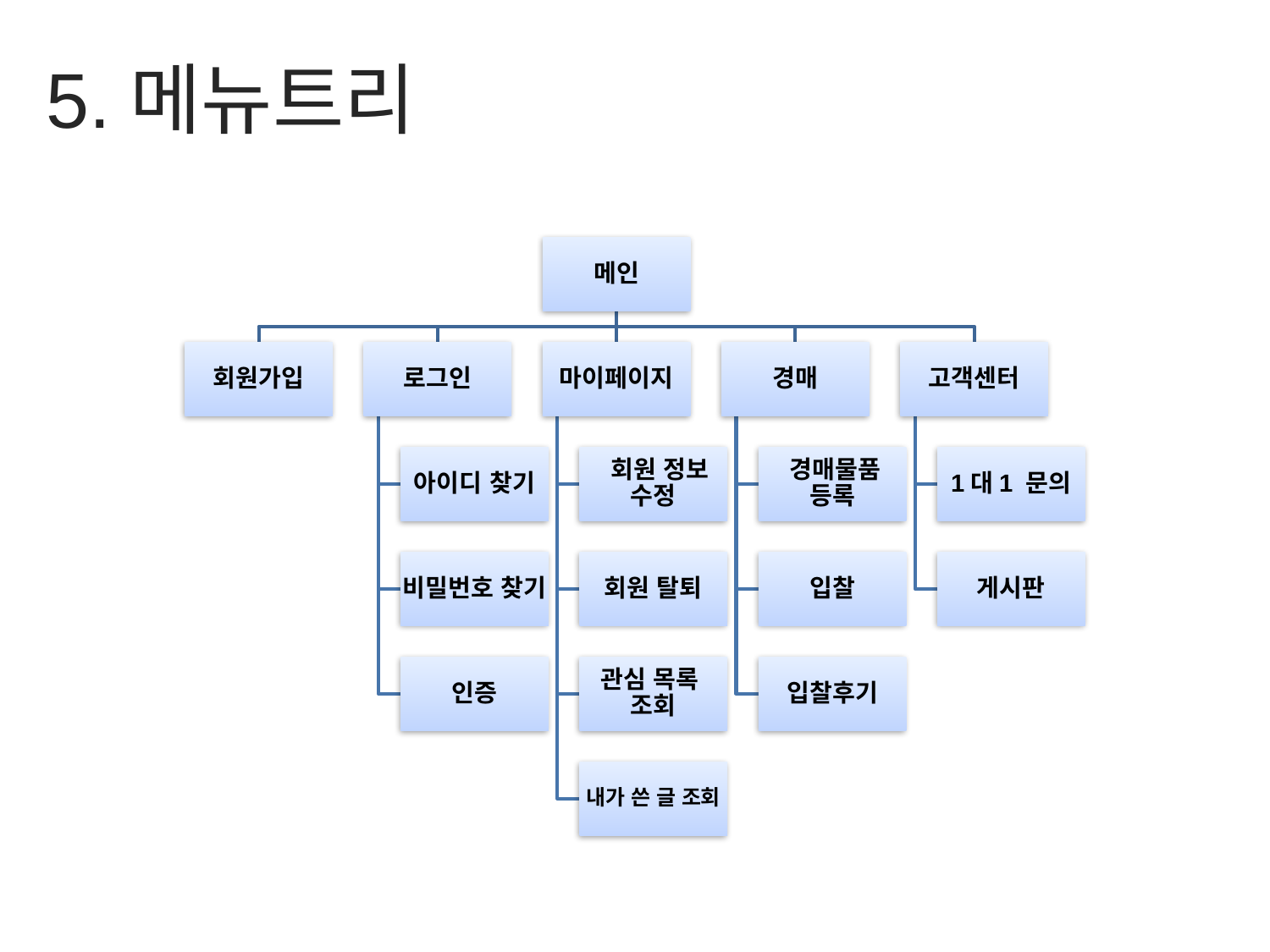

5.메뉴트리
메인
회원가입
로그인
아이디 찾기
비밀번호 찾기
인증
마이페이지
 회원 정보 수정
회원 탈퇴
관심 목록  조회
내가 쓴 글 조회
경매
 경매물품  등록
입찰
입찰후기
고객센터
1대1 문의
게시판